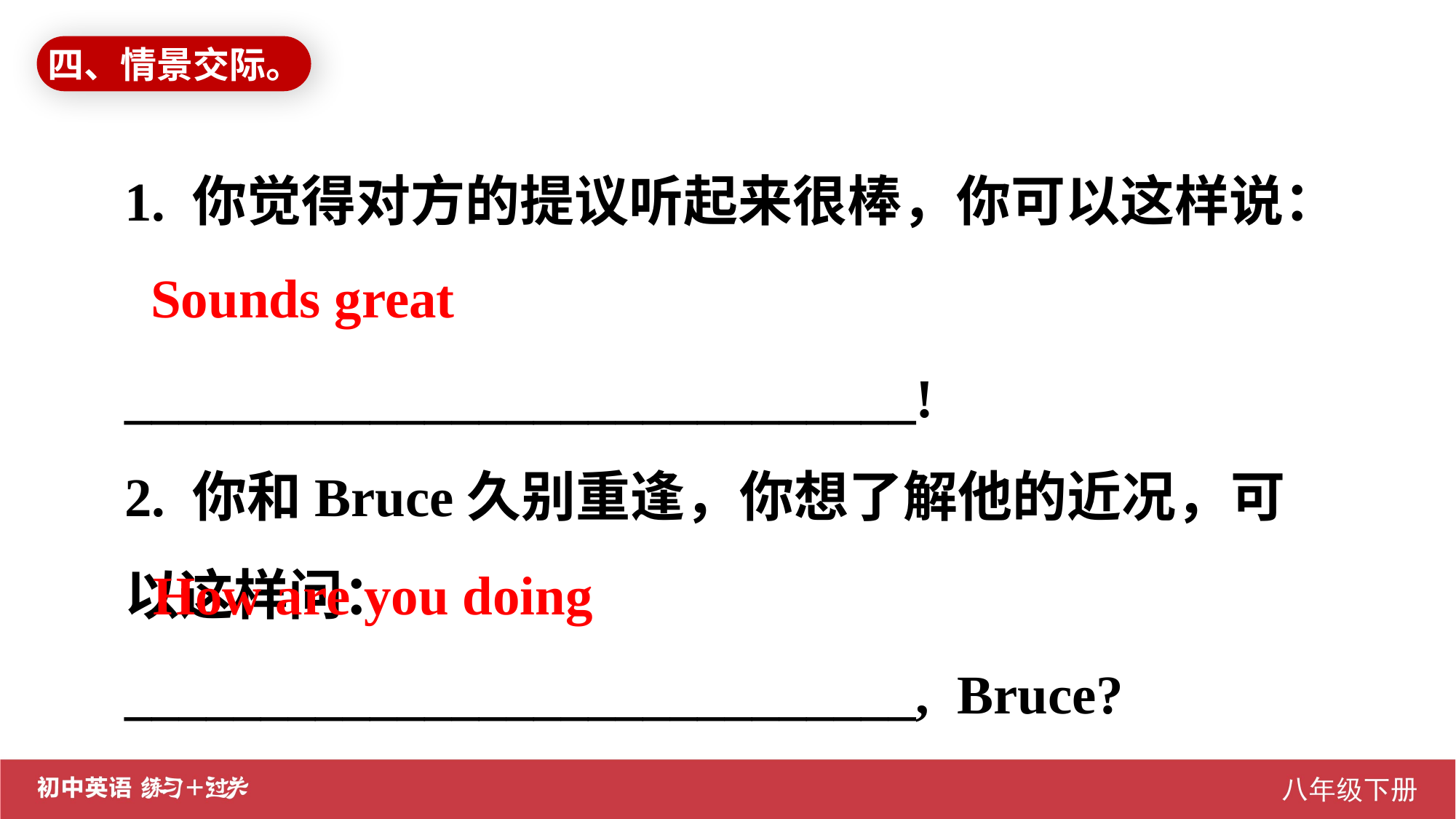

四、情景交际。
1. 你觉得对方的提议听起来很棒，你可以这样说：
_____________________________!
2. 你和Bruce久别重逢，你想了解他的近况，可以这样问：
_____________________________,  Bruce?
Sounds great
How are you doing